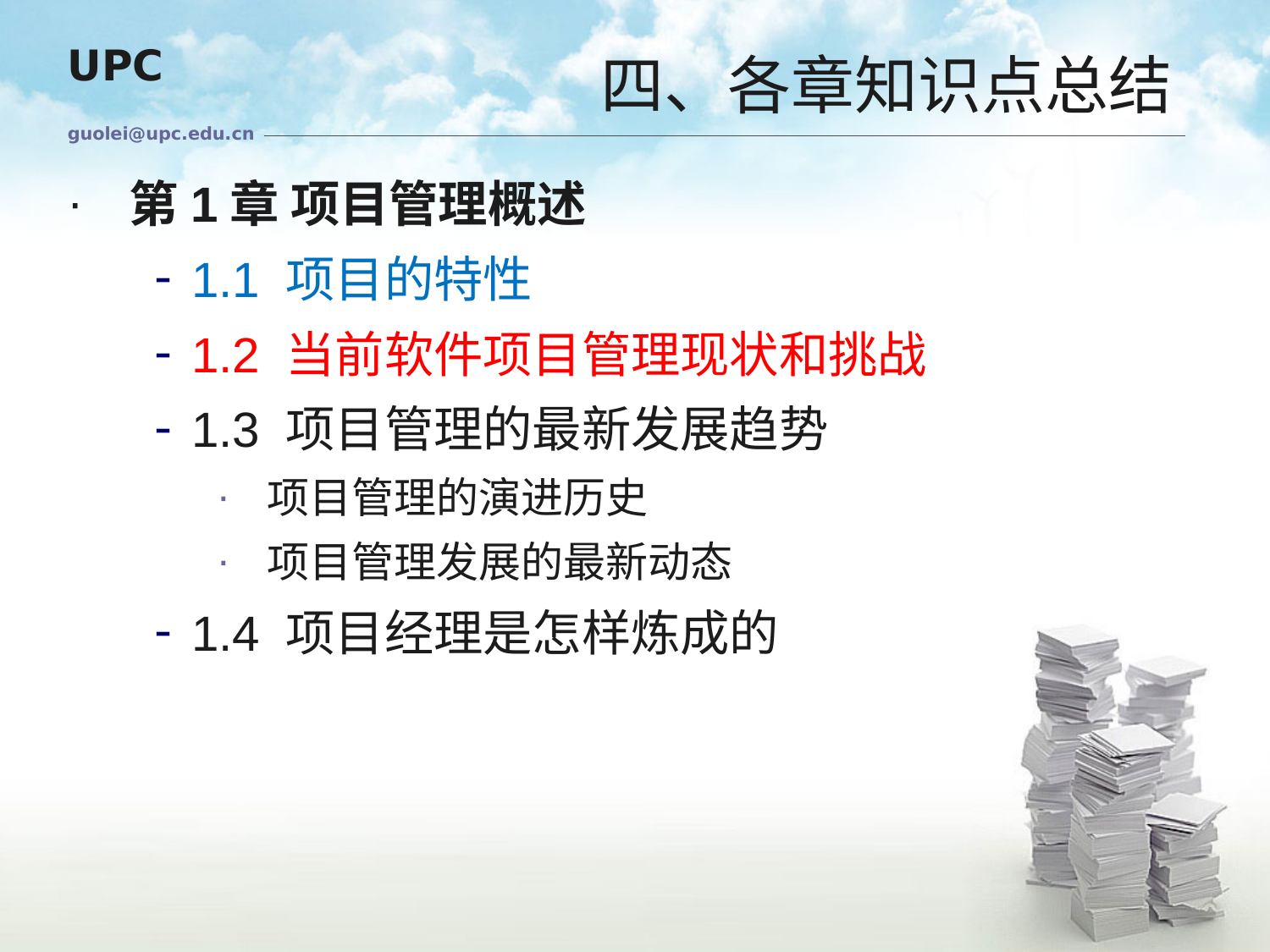

# 四、各章知识点总结
guolei@upc.edu.cn
第1章 项目管理概述
1.1 项目的特性
1.2 当前软件项目管理现状和挑战
1.3 项目管理的最新发展趋势
项目管理的演进历史
项目管理发展的最新动态
1.4 项目经理是怎样炼成的